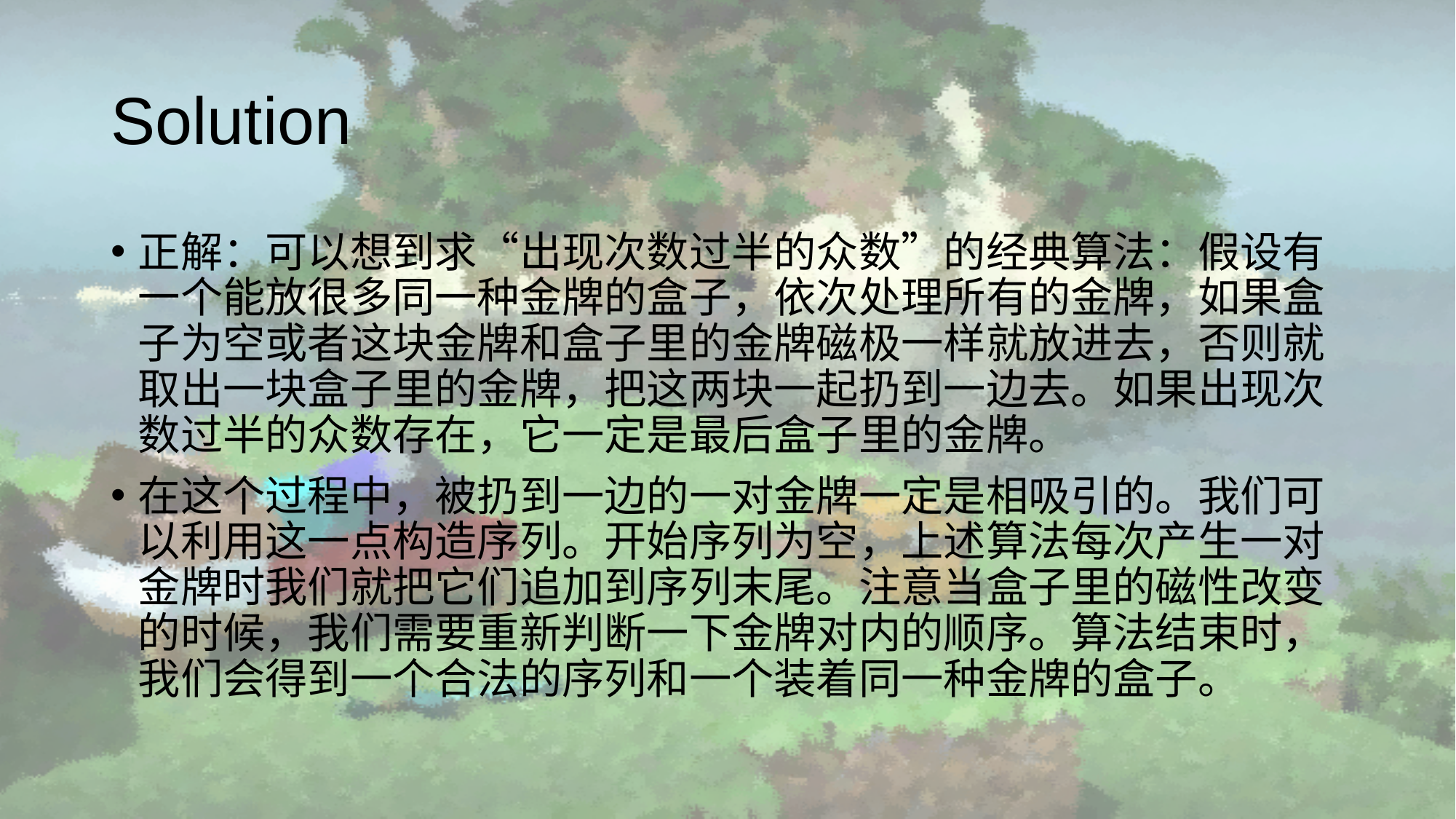

# Solution
正解：可以想到求“出现次数过半的众数”的经典算法：假设有一个能放很多同一种金牌的盒子，依次处理所有的金牌，如果盒子为空或者这块金牌和盒子里的金牌磁极一样就放进去，否则就取出一块盒子里的金牌，把这两块一起扔到一边去。如果出现次数过半的众数存在，它一定是最后盒子里的金牌。
在这个过程中，被扔到一边的一对金牌一定是相吸引的。我们可以利用这一点构造序列。开始序列为空，上述算法每次产生一对金牌时我们就把它们追加到序列末尾。注意当盒子里的磁性改变的时候，我们需要重新判断一下金牌对内的顺序。算法结束时，我们会得到一个合法的序列和一个装着同一种金牌的盒子。